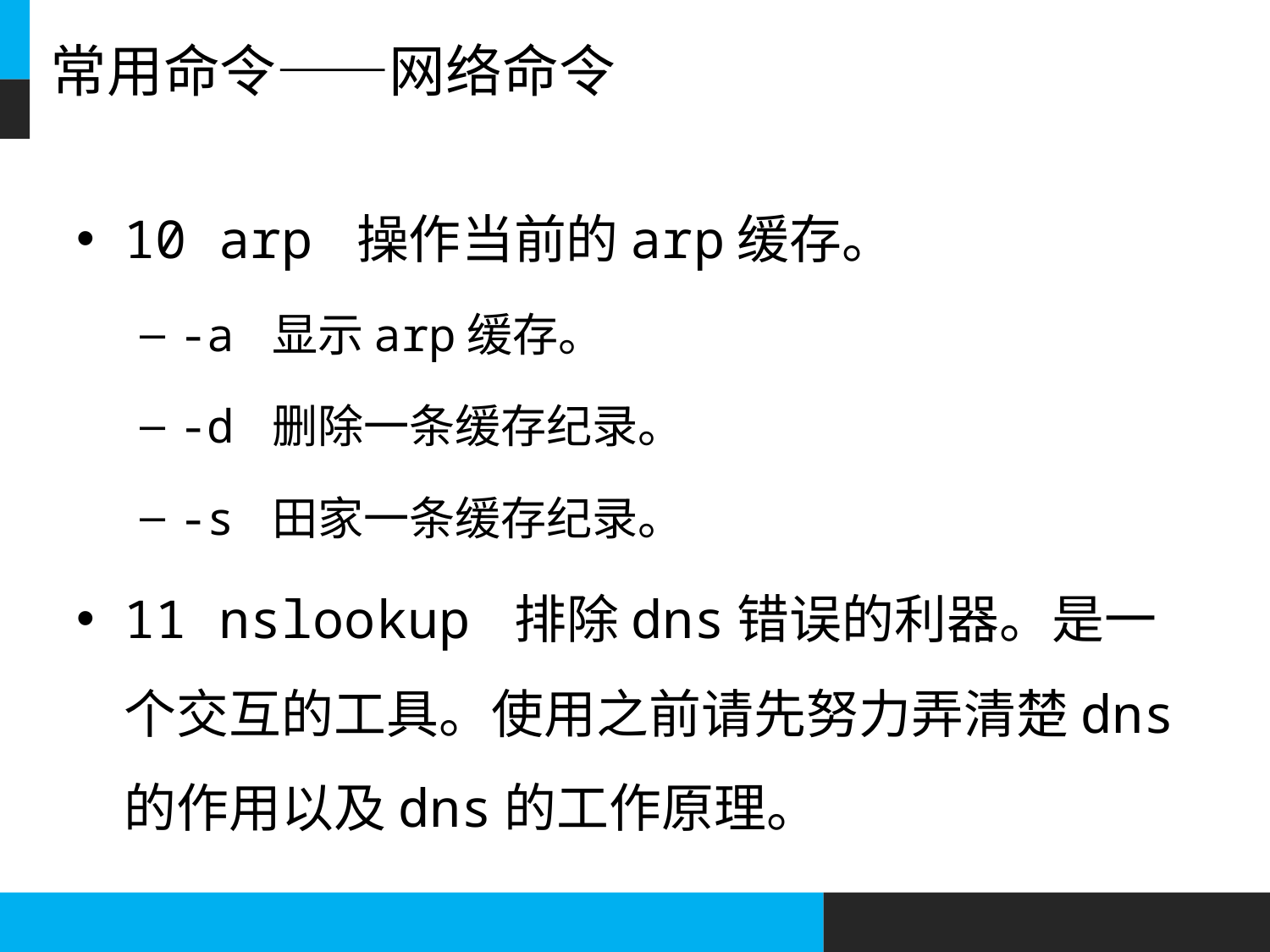

# 常用命令——网络命令
10 arp 操作当前的arp缓存。
-a 显示arp缓存。
-d 删除一条缓存纪录。
-s 田家一条缓存纪录。
11 nslookup 排除dns错误的利器。是一个交互的工具。使用之前请先努力弄清楚dns的作用以及dns的工作原理。